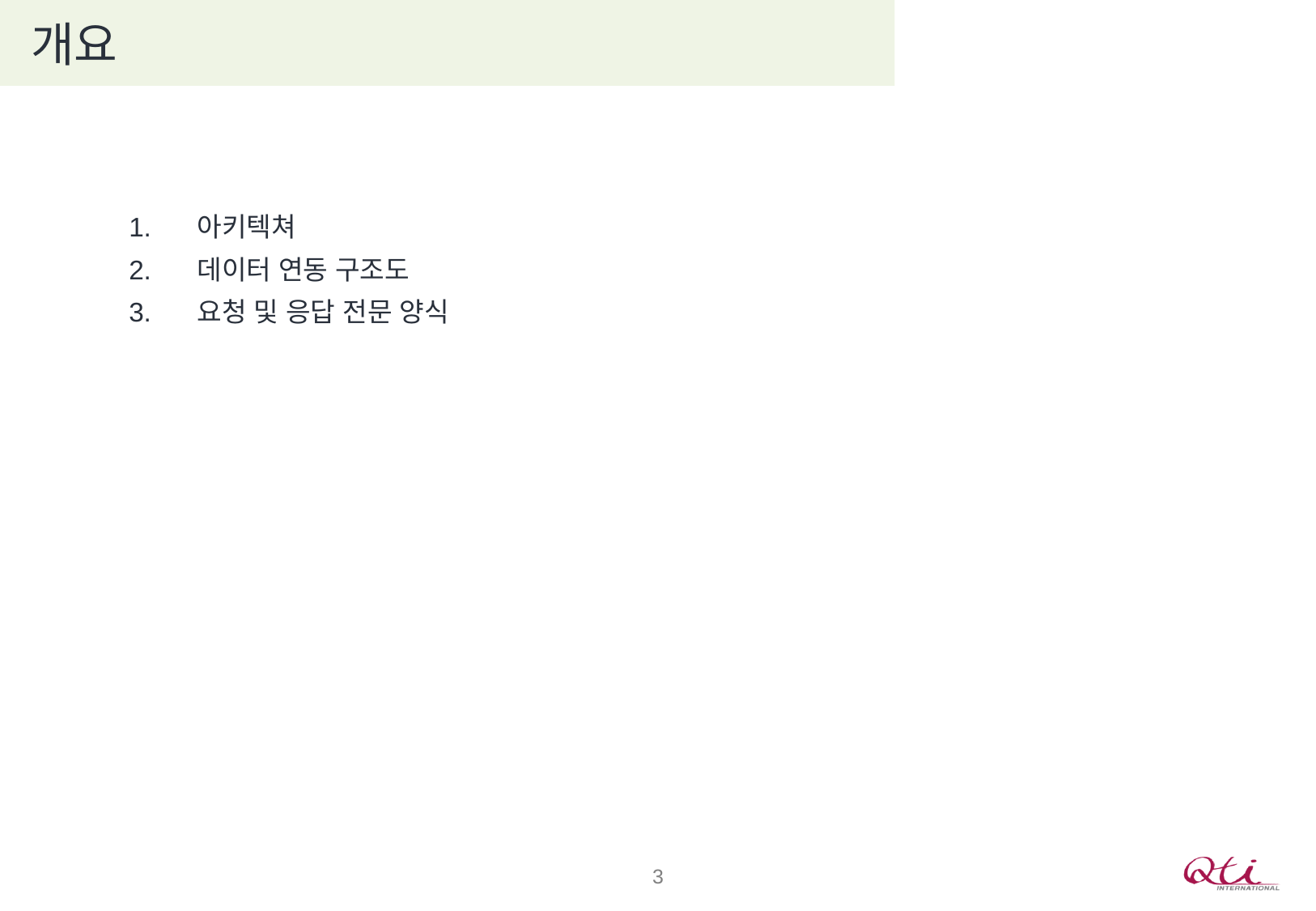

# 개요
아키텍쳐
데이터 연동 구조도
요청 및 응답 전문 양식
3